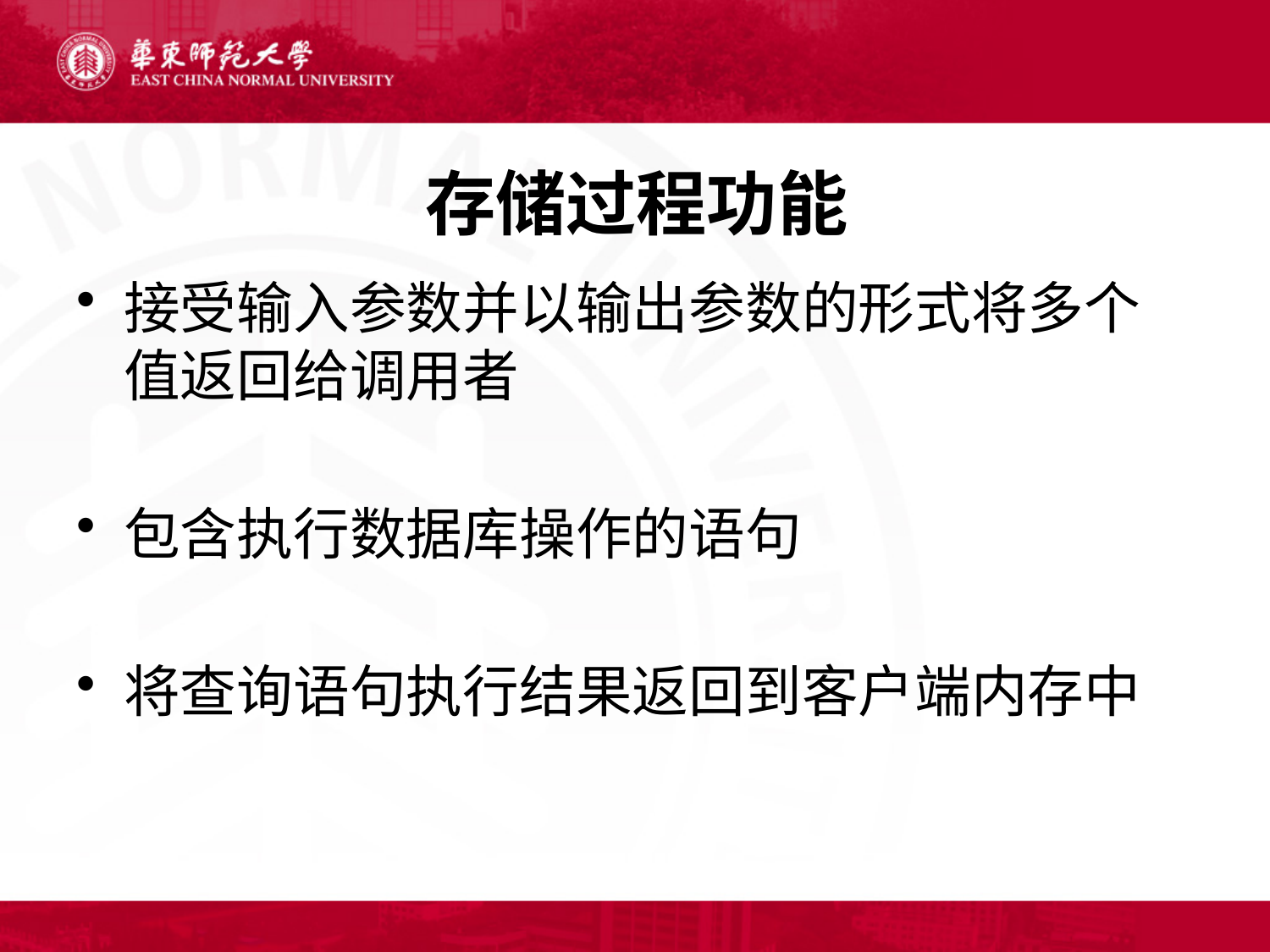

# 存储过程功能
接受输入参数并以输出参数的形式将多个值返回给调用者

包含执行数据库操作的语句

将查询语句执行结果返回到客户端内存中